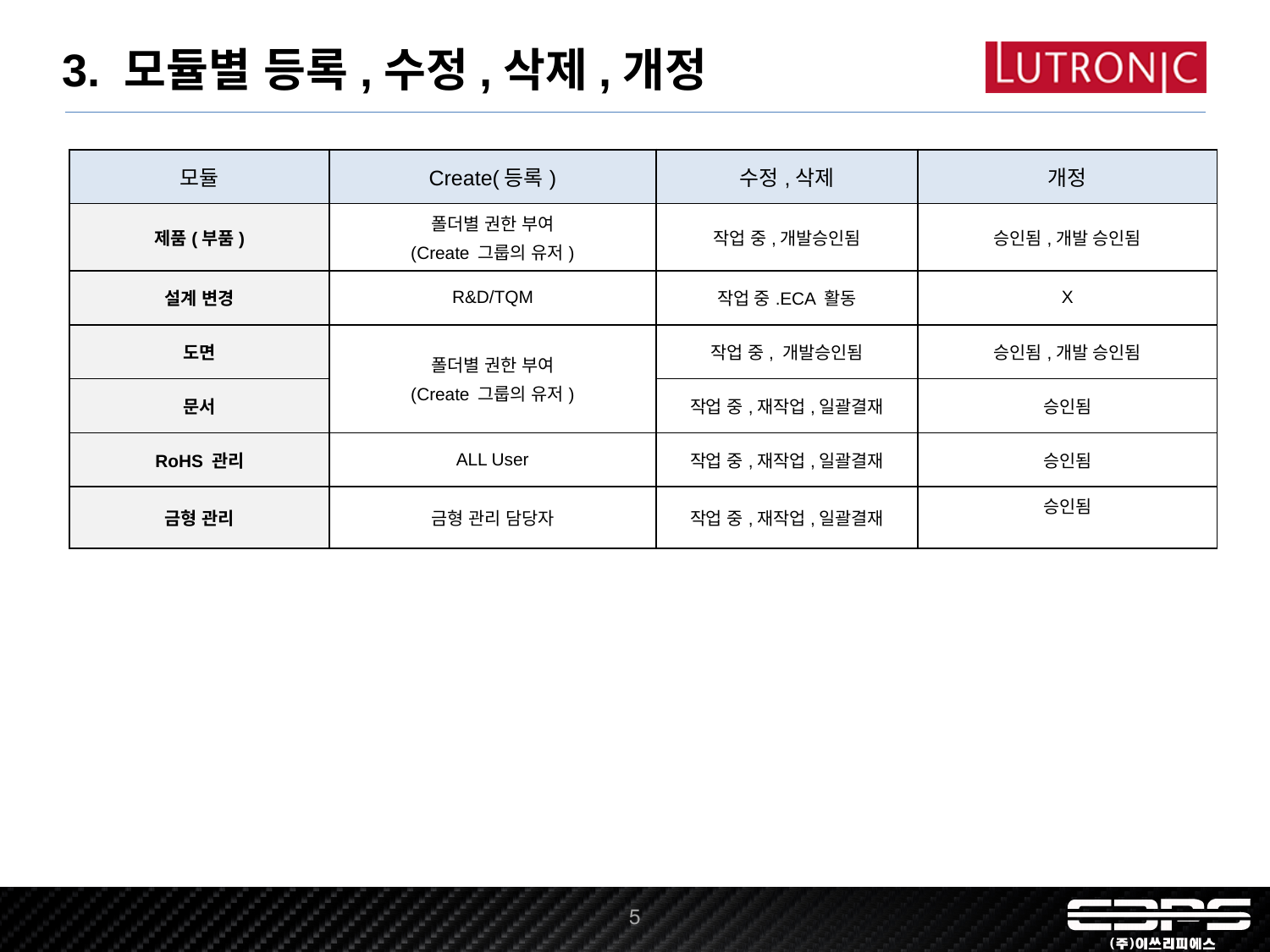

3. 모듈별 등록,수정,삭제,개정
| 모듈 | Create(등록) | 수정,삭제 | 개정 |
| --- | --- | --- | --- |
| 제품(부품) | 폴더별 권한 부여 (Create 그룹의 유저) | 작업 중,개발승인됨 | 승인됨,개발 승인됨 |
| 설계 변경 | R&D/TQM | 작업 중.ECA 활동 | X |
| 도면 | 폴더별 권한 부여 (Create 그룹의 유저) | 작업 중, 개발승인됨 | 승인됨,개발 승인됨 |
| 문서 |  | 작업 중,재작업,일괄결재 | 승인됨 |
| RoHS 관리 | ALL User | 작업 중,재작업,일괄결재 | 승인됨 |
| 금형 관리 | 금형 관리 담당자 | 작업 중,재작업,일괄결재 | 승인됨 |